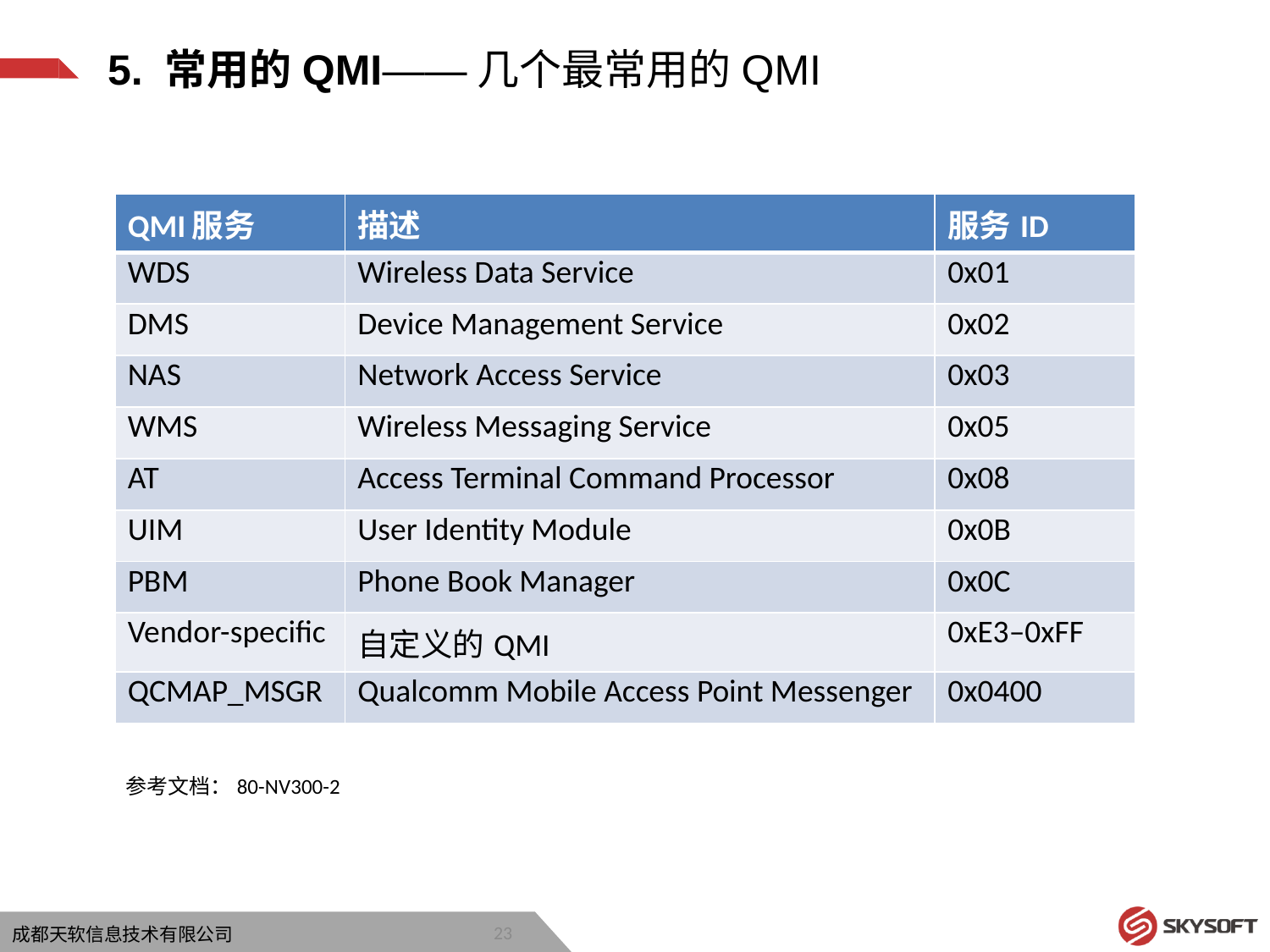

5. 常用的QMI——几个最常用的QMI
| QMI服务 | 描述 | 服务ID |
| --- | --- | --- |
| WDS | Wireless Data Service | 0x01 |
| DMS | Device Management Service | 0x02 |
| NAS | Network Access Service | 0x03 |
| WMS | Wireless Messaging Service | 0x05 |
| AT | Access Terminal Command Processor | 0x08 |
| UIM | User Identity Module | 0x0B |
| PBM | Phone Book Manager | 0x0C |
| Vendor-specific | 自定义的QMI | 0xE3–0xFF |
| QCMAP\_MSGR | Qualcomm Mobile Access Point Messenger | 0x0400 |
参考文档：80-NV300-2
23